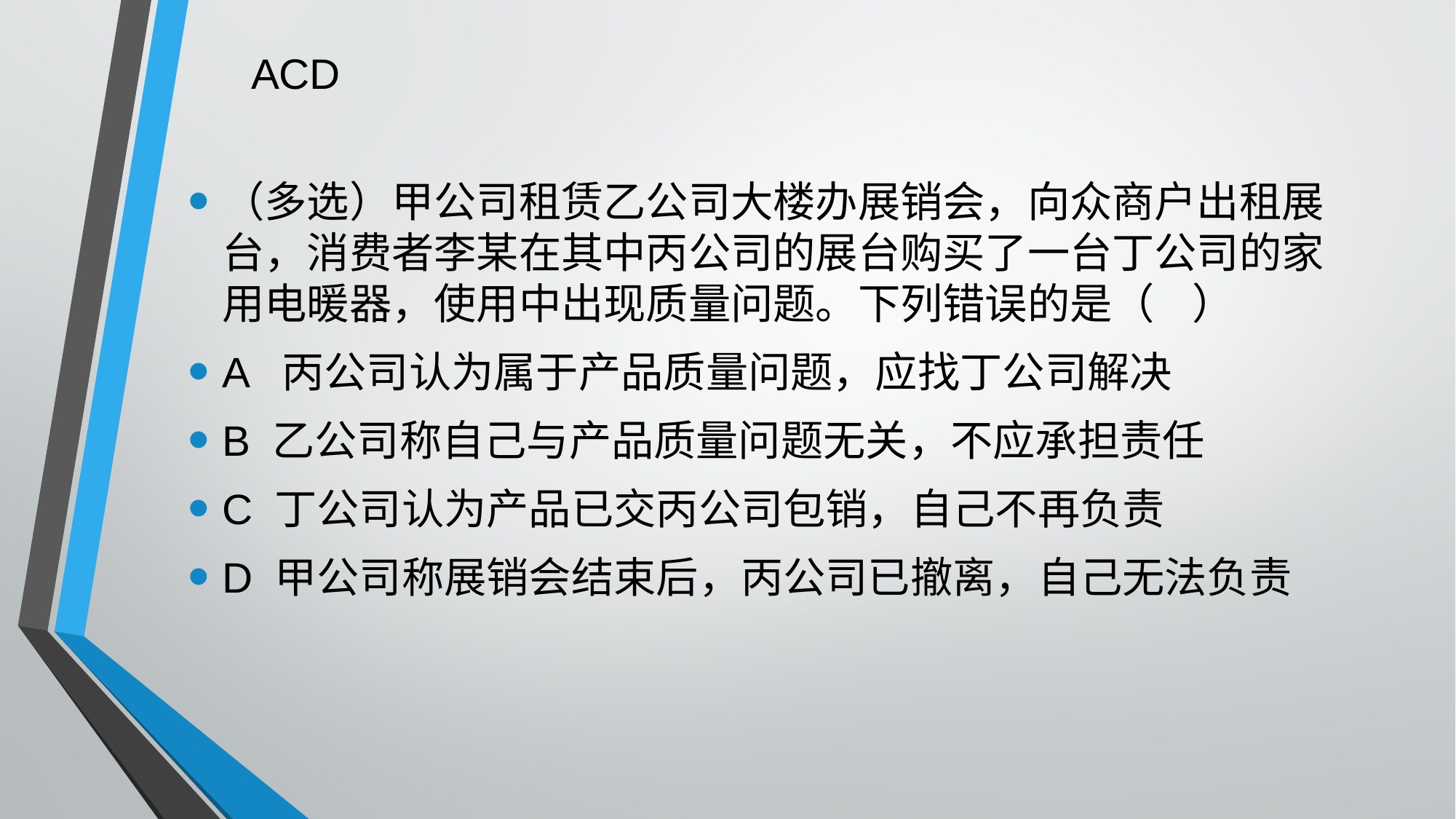

ACD
（多选）甲公司租赁乙公司大楼办展销会，向众商户出租展台，消费者李某在其中丙公司的展台购买了一台丁公司的家用电暖器，使用中出现质量问题。下列错误的是（    ）
A  丙公司认为属于产品质量问题，应找丁公司解决
B 乙公司称自己与产品质量问题无关，不应承担责任
C 丁公司认为产品已交丙公司包销，自己不再负责
D 甲公司称展销会结束后，丙公司已撤离，自己无法负责